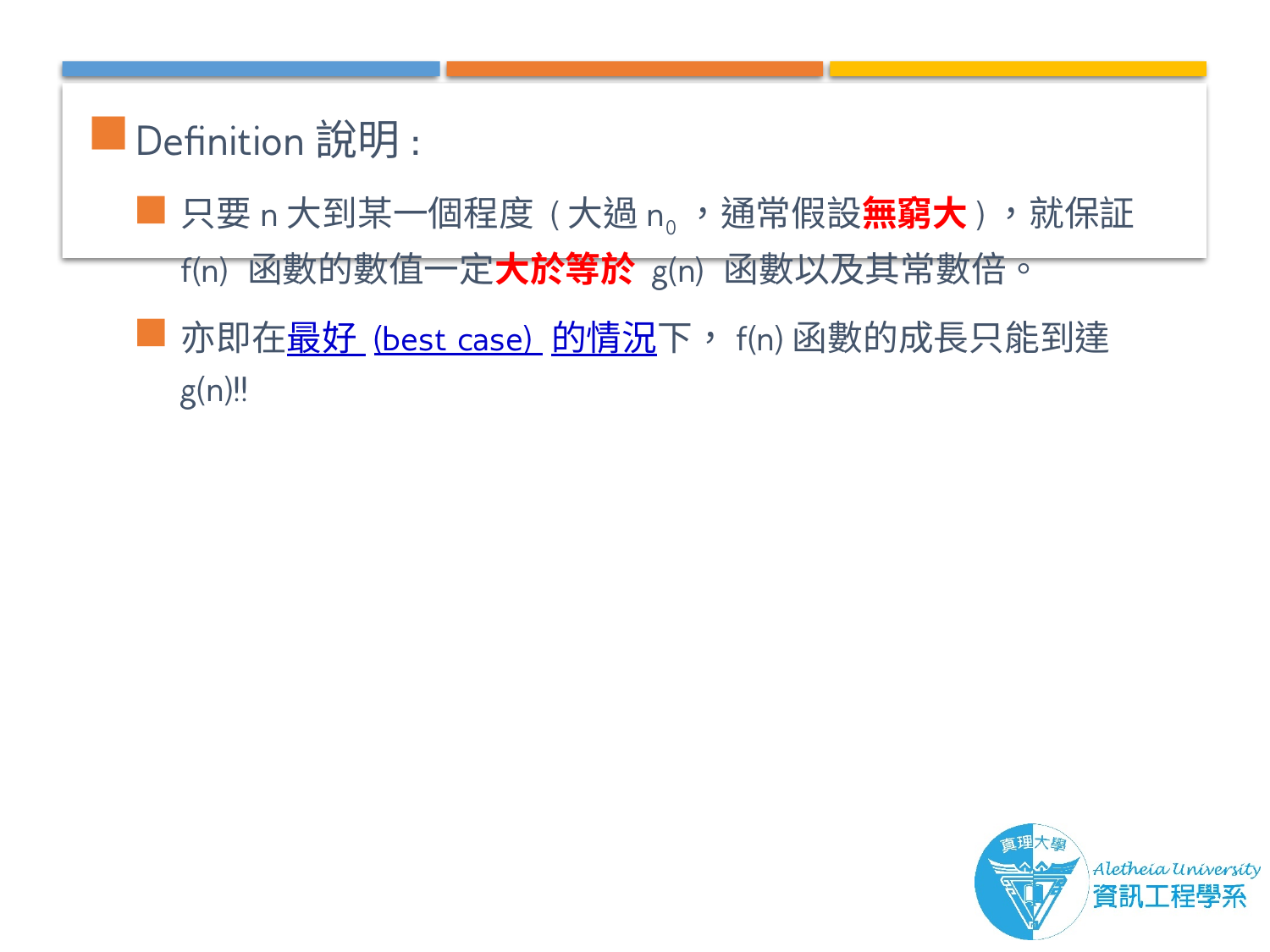

Definition說明:
只要n大到某一個程度 (大過n0，通常假設無窮大)，就保証 f(n) 函數的數值一定大於等於 g(n) 函數以及其常數倍。
亦即在最好 (best case) 的情況下，f(n)函數的成長只能到達g(n)!!